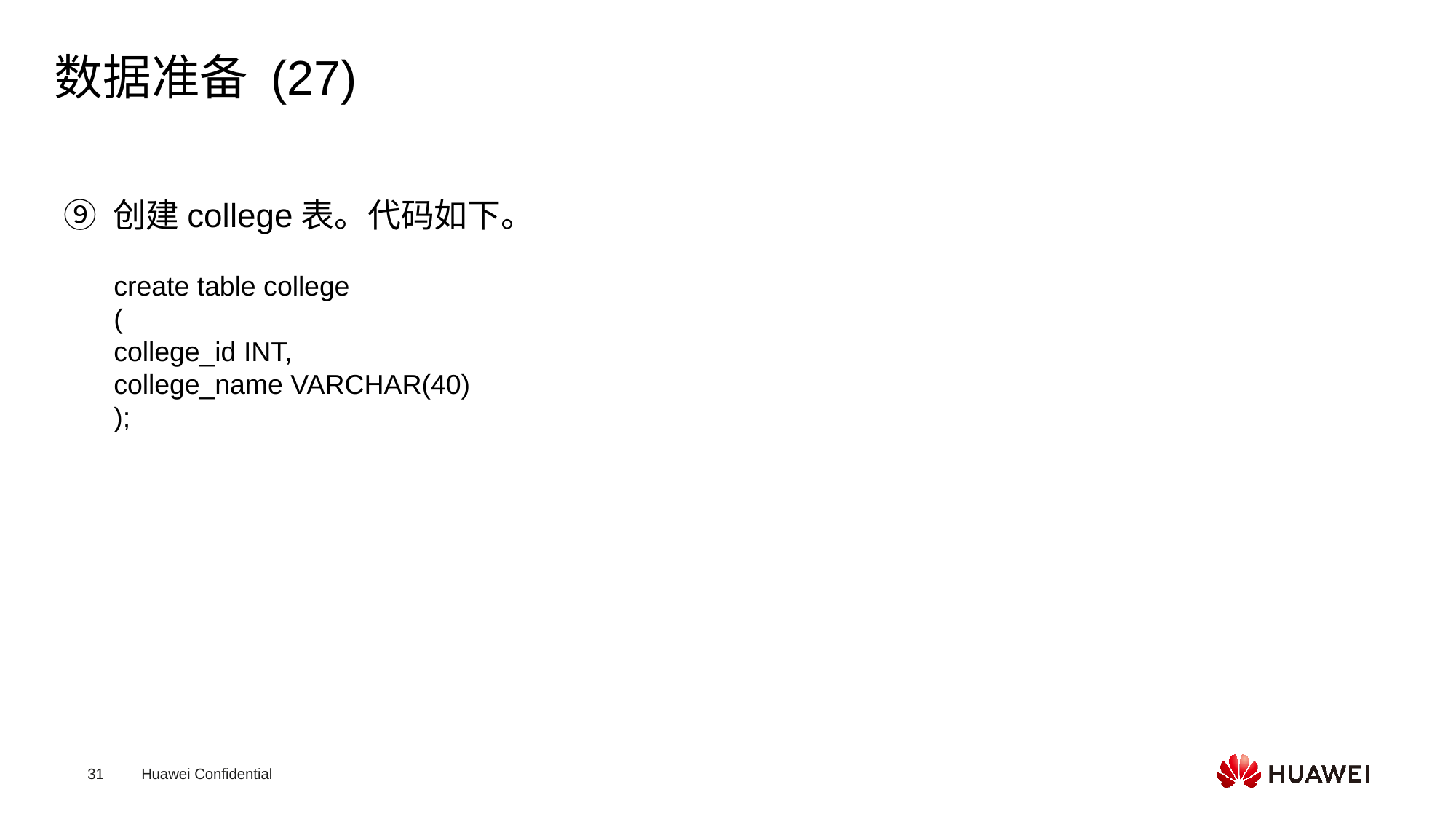

# 数据准备 (27)
⑨ 创建college表。代码如下。
create table college(college_id INT,college_name VARCHAR(40));